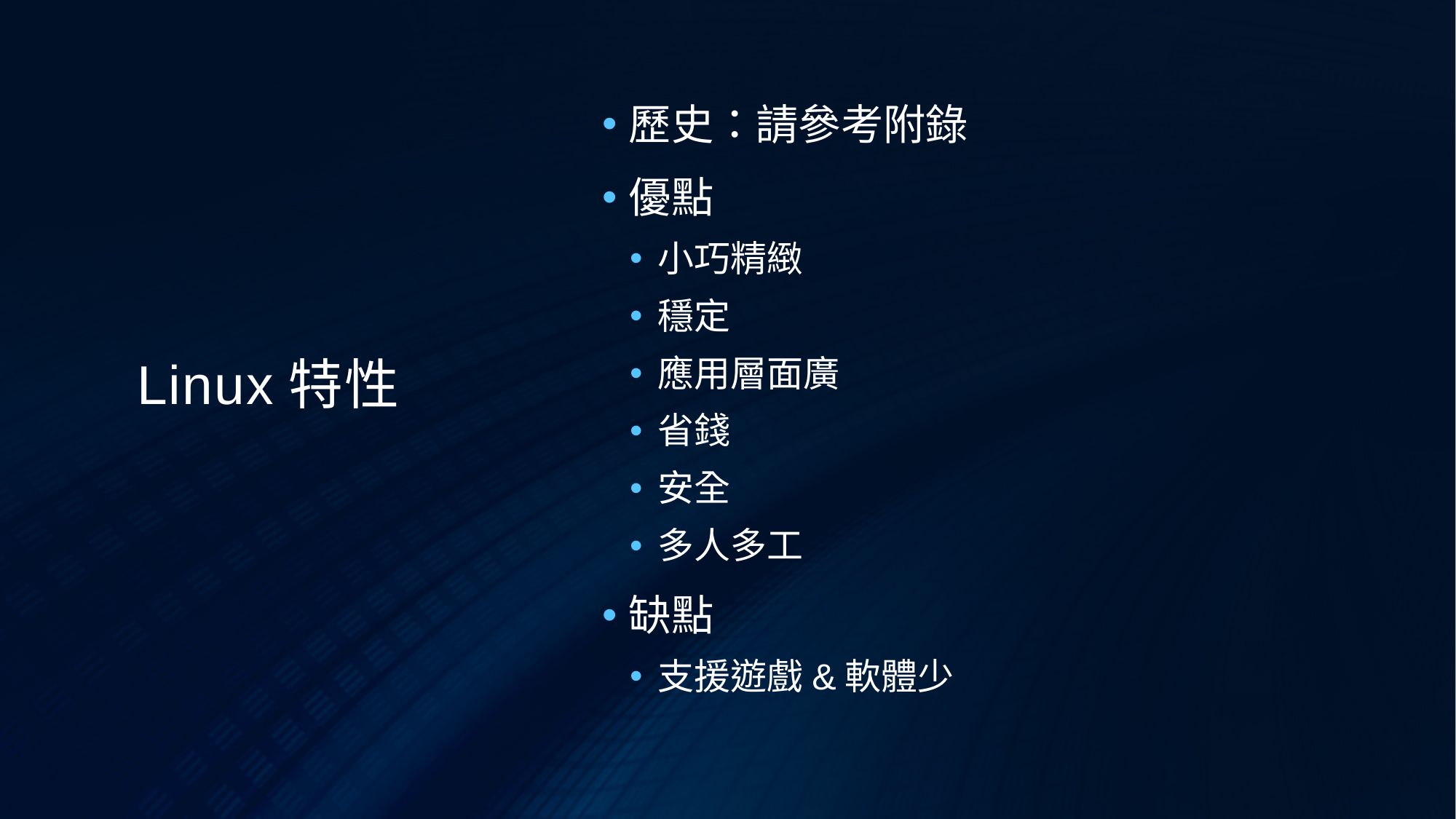

歷史：請參考附錄
優點
小巧精緻
穩定
應用層面廣
省錢
安全
多人多工
缺點
支援遊戲&軟體少
# Linux特性